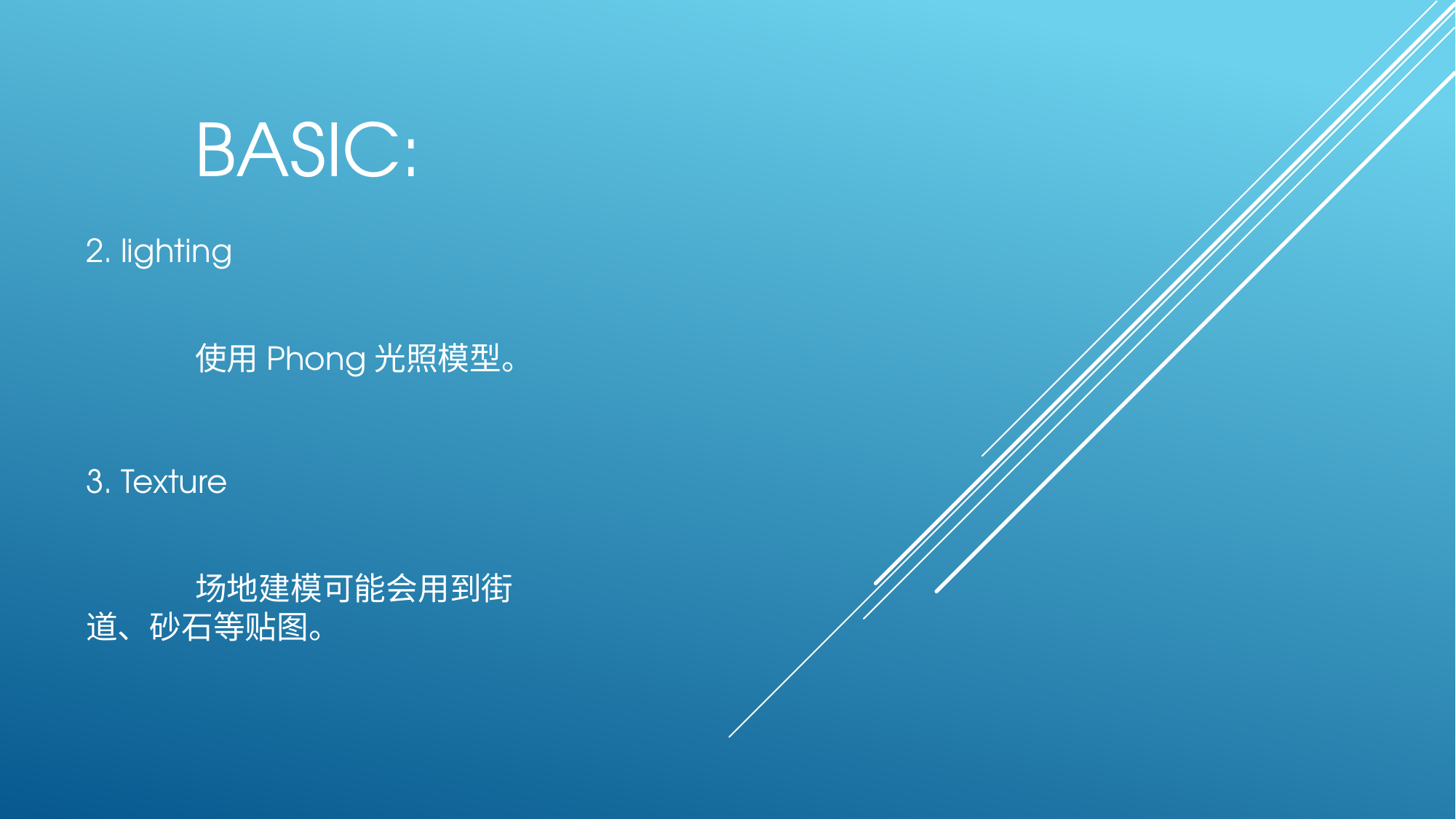

Basic:
2. lighting

	使用Phong光照模型。
3. Texture

	场地建模可能会用到街道、砂石等贴图。